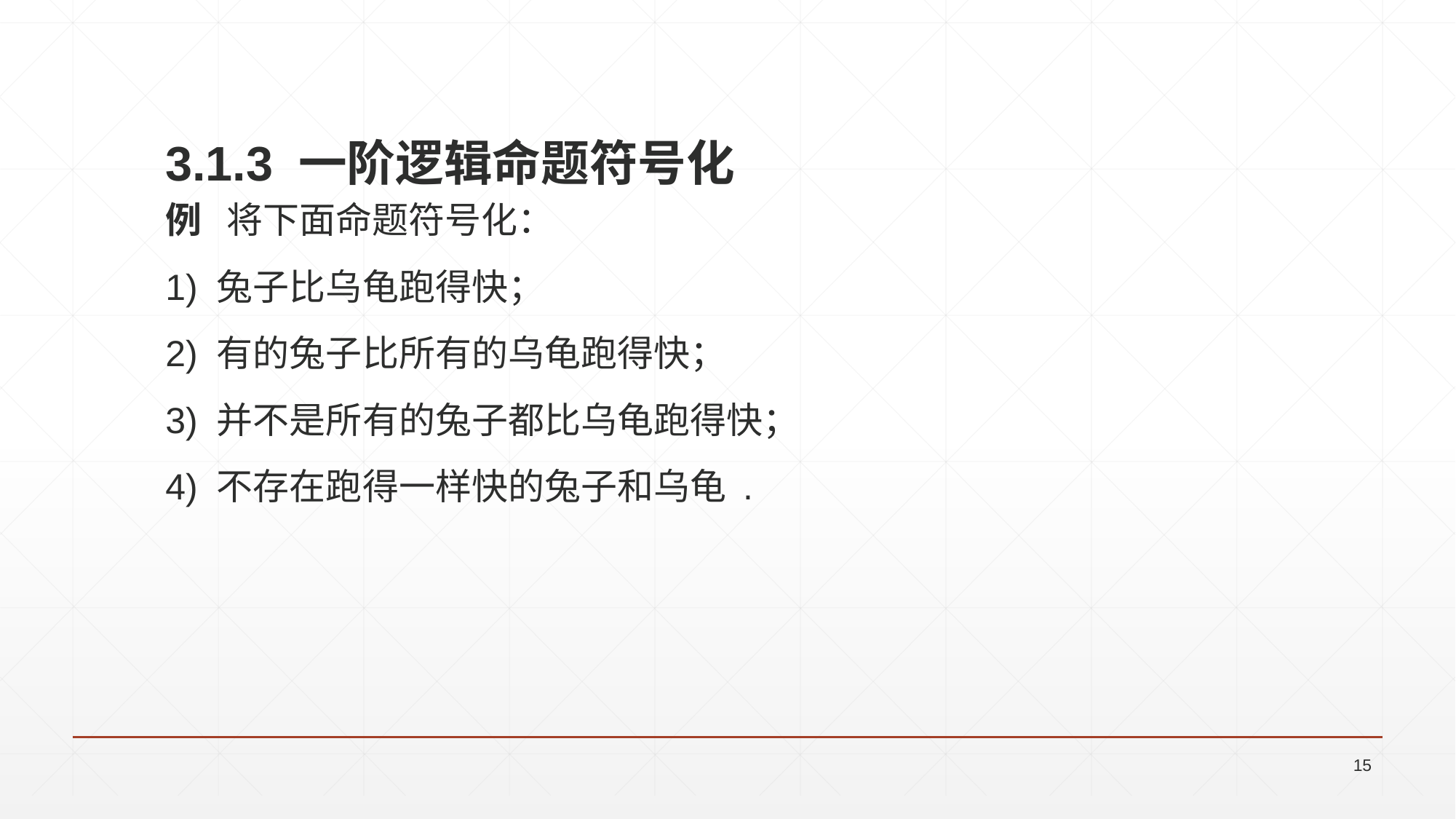

3.1.3 一阶逻辑命题符号化
例   将下面命题符号化：
1) 兔子比乌龟跑得快；
2) 有的兔子比所有的乌龟跑得快；
3) 并不是所有的兔子都比乌龟跑得快；
4) 不存在跑得一样快的兔子和乌龟 .

15